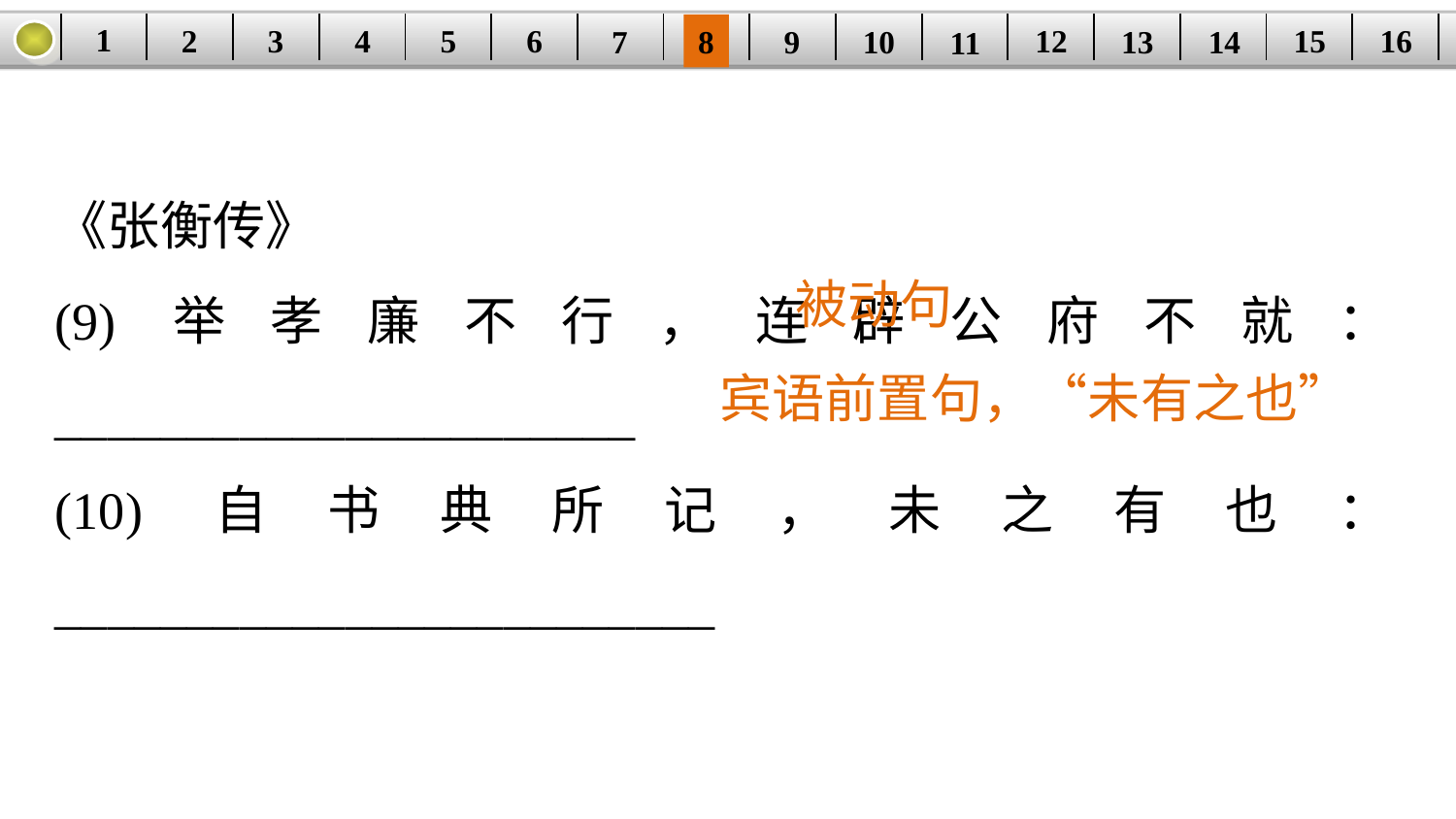

1
2
3
4
16
|  |  |  |  |  |  |  |  |  |  |  |  |  |  |  |  |
| --- | --- | --- | --- | --- | --- | --- | --- | --- | --- | --- | --- | --- | --- | --- | --- |
5
6
15
12
7
8
14
9
10
13
11

《张衡传》
(9)举孝廉不行，连辟公府不就：______________________
(10)自书典所记，未之有也：_________________________
被动句
宾语前置句，“未有之也”